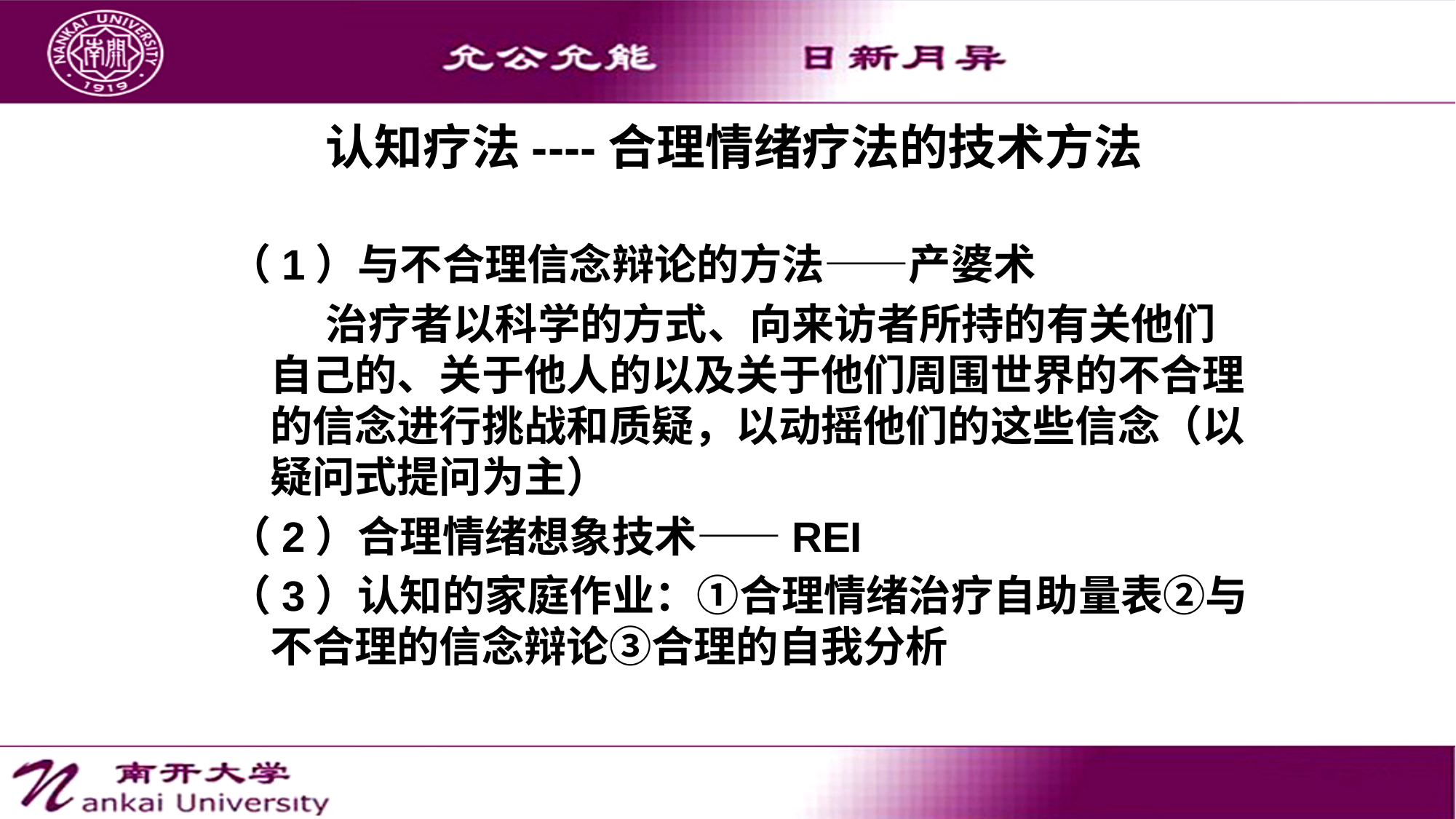

# 认知疗法----合理情绪疗法的技术方法

（1）与不合理信念辩论的方法——产婆术
         治疗者以科学的方式、向来访者所持的有关他们自己的、关于他人的以及关于他们周围世界的不合理的信念进行挑战和质疑，以动摇他们的这些信念（以疑问式提问为主）
（2）合理情绪想象技术——REI
（3）认知的家庭作业：①合理情绪治疗自助量表②与不合理的信念辩论③合理的自我分析